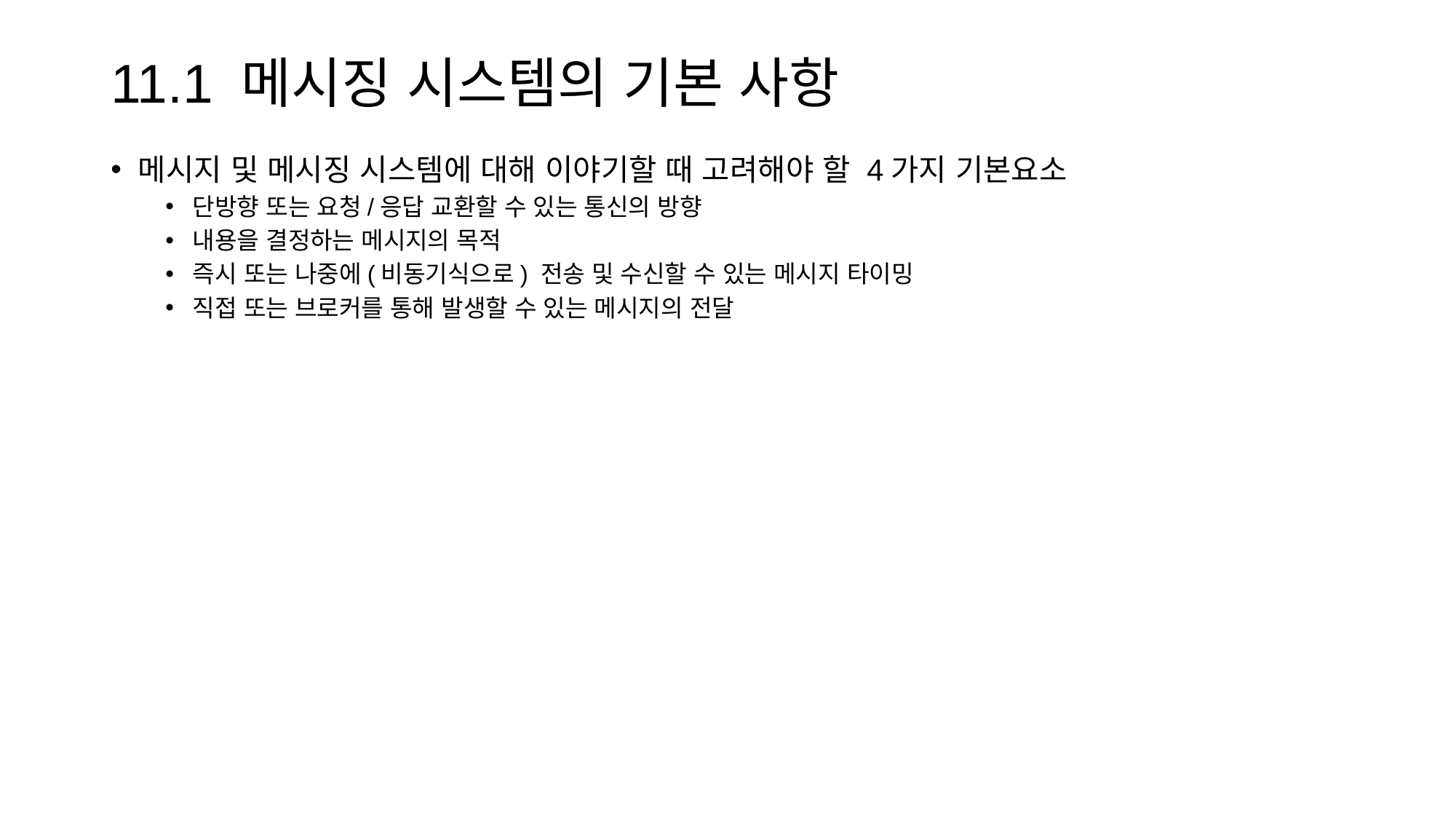

# 11.1 메시징 시스템의 기본 사항
메시지 및 메시징 시스템에 대해 이야기할 때 고려해야 할 4가지 기본요소
단방향 또는 요청/응답 교환할 수 있는 통신의 방향
내용을 결정하는 메시지의 목적
즉시 또는 나중에(비동기식으로) 전송 및 수신할 수 있는 메시지 타이밍
직접 또는 브로커를 통해 발생할 수 있는 메시지의 전달